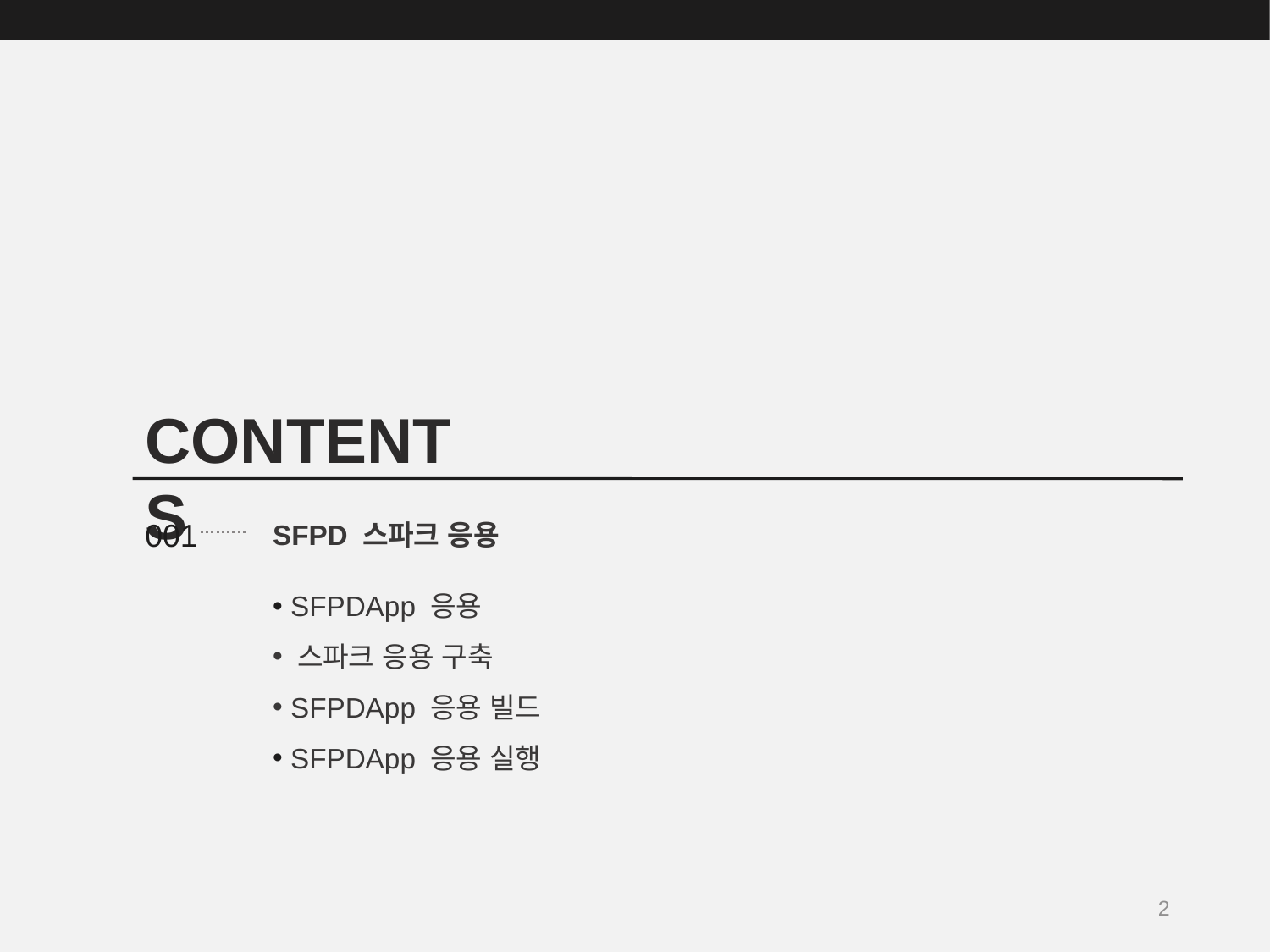

CONTENTS
001
SFPD 스파크 응용
 SFPDApp 응용
 스파크 응용 구축
 SFPDApp 응용 빌드
 SFPDApp 응용 실행
2